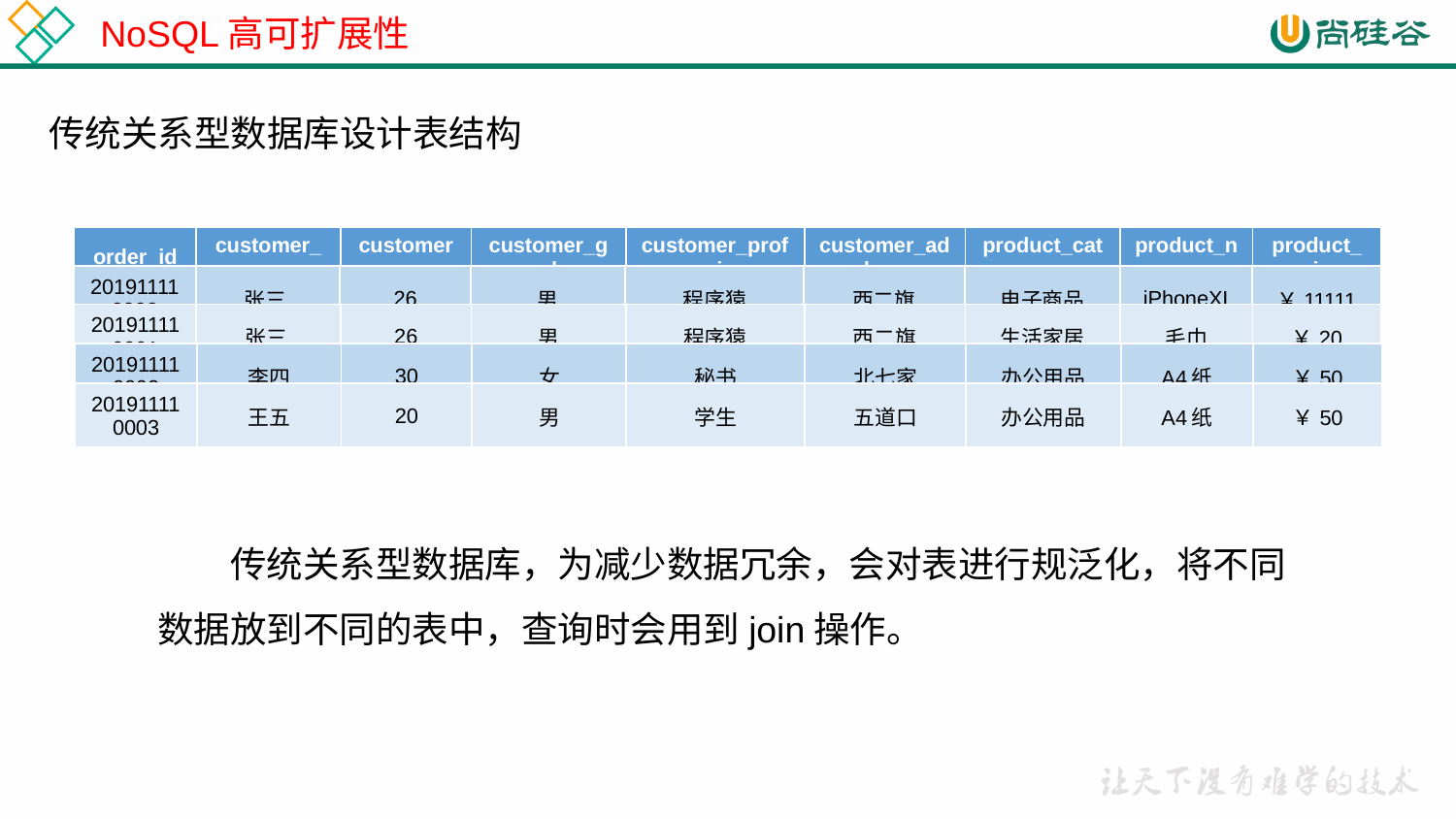

NoSQL高可扩展性
传统关系型数据库设计表结构
| order\_id | customer\_name | customer\_age | customer\_gender | customer\_profession | customer\_address | product\_category | product\_name | product\_price |
| --- | --- | --- | --- | --- | --- | --- | --- | --- |
| 201911110000 | 张三 | 26 | 男 | 程序猿 | 西二旗 | 电子商品 | iPhoneXI | ￥11111 |
| --- | --- | --- | --- | --- | --- | --- | --- | --- |
| 201911110001 | 张三 | 26 | 男 | 程序猿 | 西二旗 | 生活家居 | 毛巾 | ￥20 |
| --- | --- | --- | --- | --- | --- | --- | --- | --- |
| 201911110002 | 李四 | 30 | 女 | 秘书 | 北七家 | 办公用品 | A4纸 | ￥50 |
| --- | --- | --- | --- | --- | --- | --- | --- | --- |
| 201911110003 | 王五 | 20 | 男 | 学生 | 五道口 | 办公用品 | A4纸 | ￥50 |
| --- | --- | --- | --- | --- | --- | --- | --- | --- |
传统关系型数据库，为减少数据冗余，会对表进行规泛化，将不同数据放到不同的表中，查询时会用到join操作。